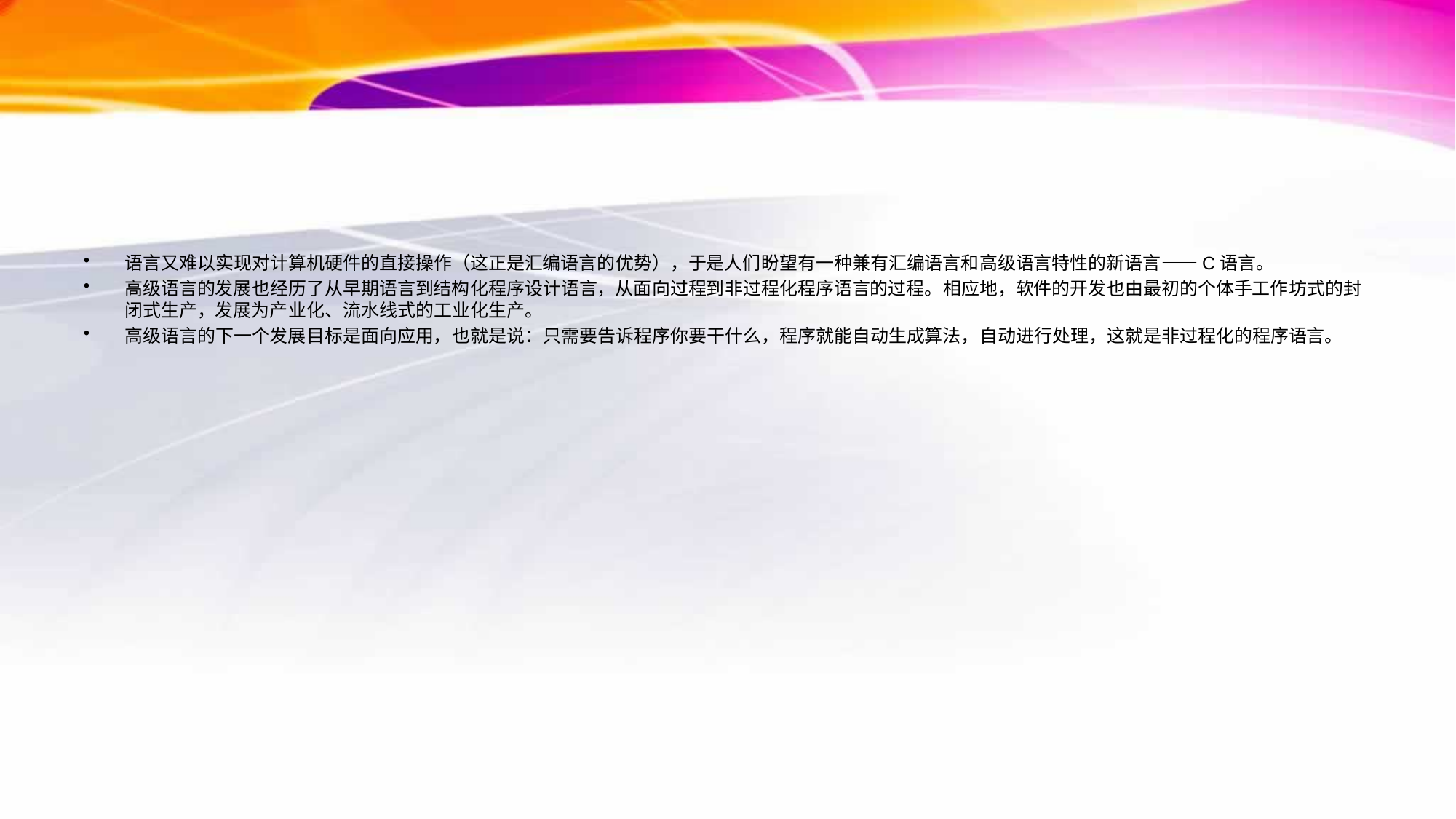

#
语言又难以实现对计算机硬件的直接操作（这正是汇编语言的优势），于是人们盼望有一种兼有汇编语言和高级语言特性的新语言——C语言。
高级语言的发展也经历了从早期语言到结构化程序设计语言，从面向过程到非过程化程序语言的过程。相应地，软件的开发也由最初的个体手工作坊式的封闭式生产，发展为产业化、流水线式的工业化生产。
高级语言的下一个发展目标是面向应用，也就是说：只需要告诉程序你要干什么，程序就能自动生成算法，自动进行处理，这就是非过程化的程序语言。